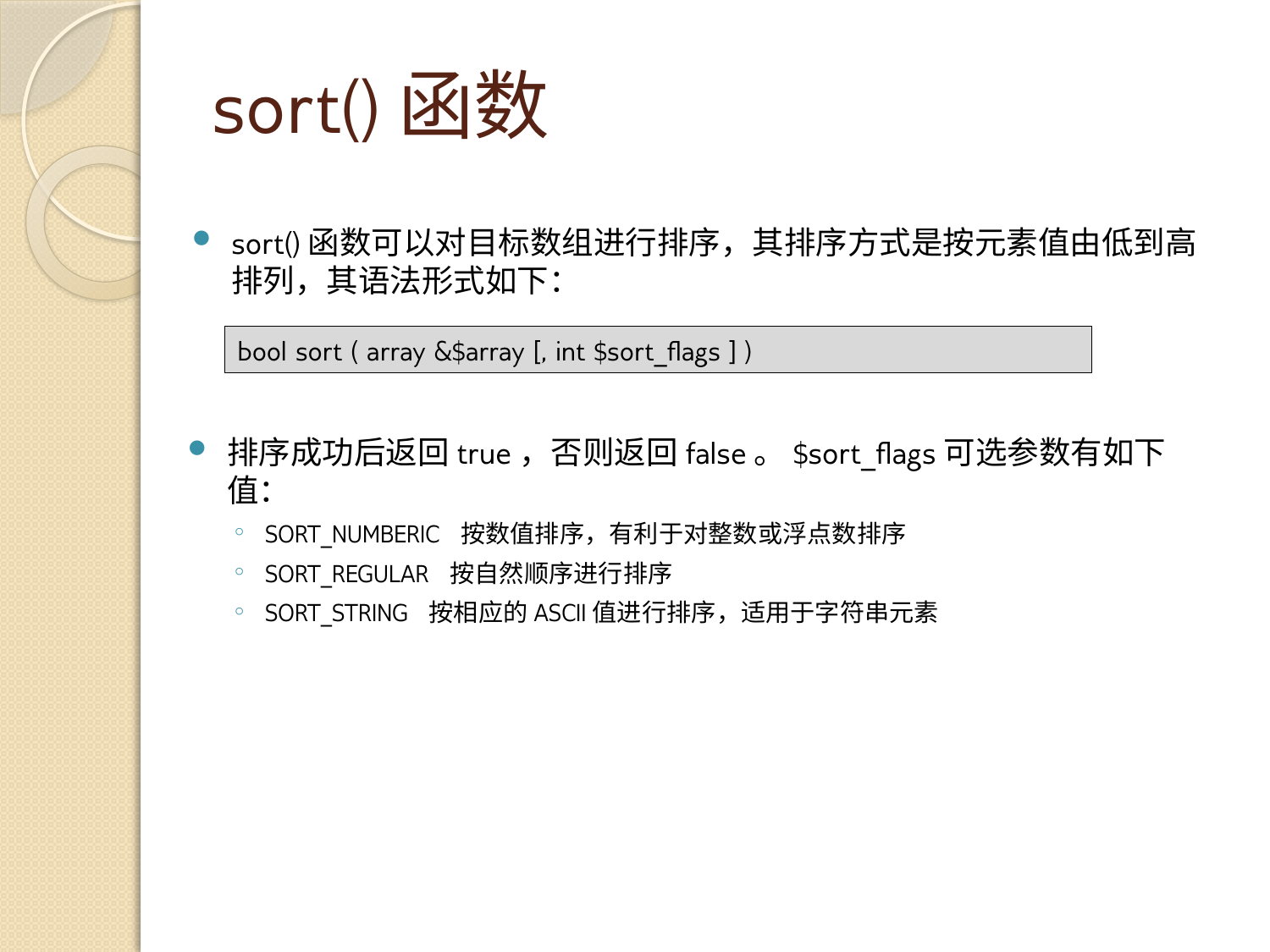

# sort()函数
sort()函数可以对目标数组进行排序，其排序方式是按元素值由低到高排列，其语法形式如下：
bool sort ( array &$array [, int $sort_flags ] )
排序成功后返回true，否则返回false。$sort_flags可选参数有如下值：
SORT_NUMBERIC  按数值排序，有利于对整数或浮点数排序
SORT_REGULAR  按自然顺序进行排序
SORT_STRING  按相应的ASCII值进行排序，适用于字符串元素